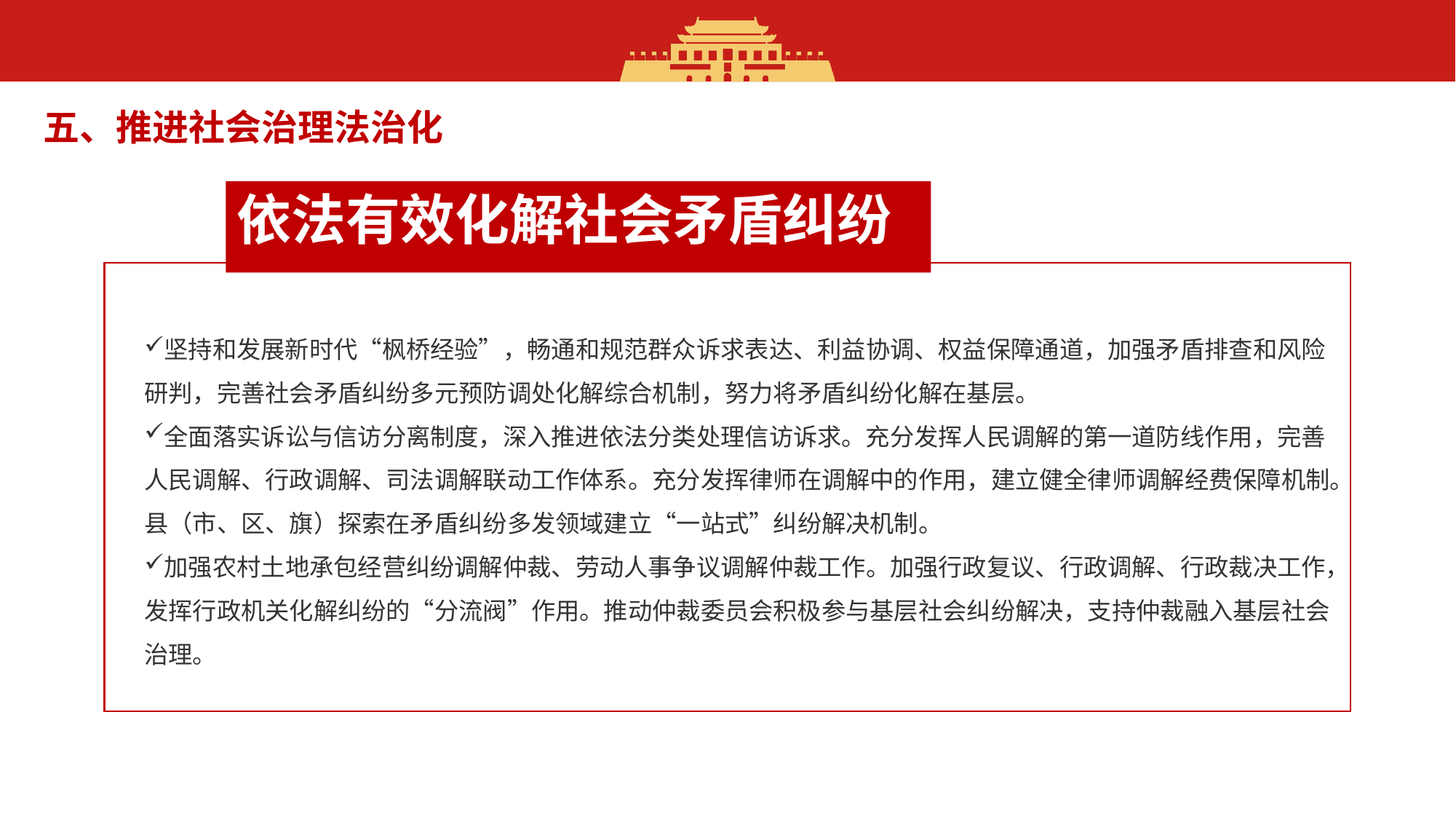

依法有效化解社会矛盾纠纷

坚持和发展新时代“枫桥经验”，畅通和规范群众诉求表达、利益协调、权益保障通道，加强矛盾排查和风险研判，完善社会矛盾纠纷多元预防调处化解综合机制，努力将矛盾纠纷化解在基层。
全面落实诉讼与信访分离制度，深入推进依法分类处理信访诉求。充分发挥人民调解的第一道防线作用，完善人民调解、行政调解、司法调解联动工作体系。充分发挥律师在调解中的作用，建立健全律师调解经费保障机制。县（市、区、旗）探索在矛盾纠纷多发领域建立“一站式”纠纷解决机制。
加强农村土地承包经营纠纷调解仲裁、劳动人事争议调解仲裁工作。加强行政复议、行政调解、行政裁决工作，发挥行政机关化解纠纷的“分流阀”作用。推动仲裁委员会积极参与基层社会纠纷解决，支持仲裁融入基层社会治理。